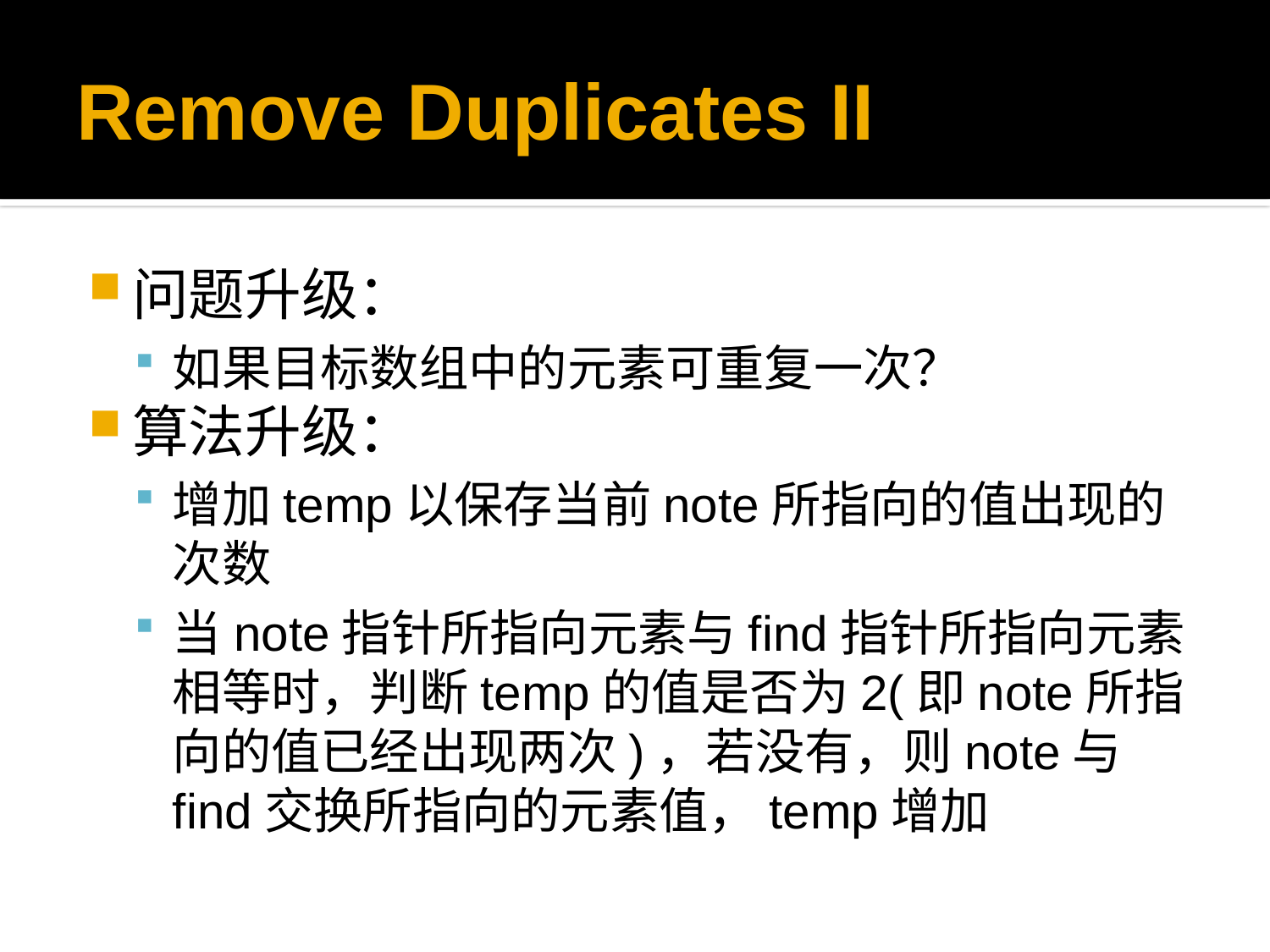

# Remove Duplicates II
问题升级：
如果目标数组中的元素可重复一次？
算法升级：
增加temp以保存当前note所指向的值出现的次数
当note指针所指向元素与find指针所指向元素相等时，判断temp的值是否为2(即note所指向的值已经出现两次)，若没有，则note与find交换所指向的元素值，temp增加